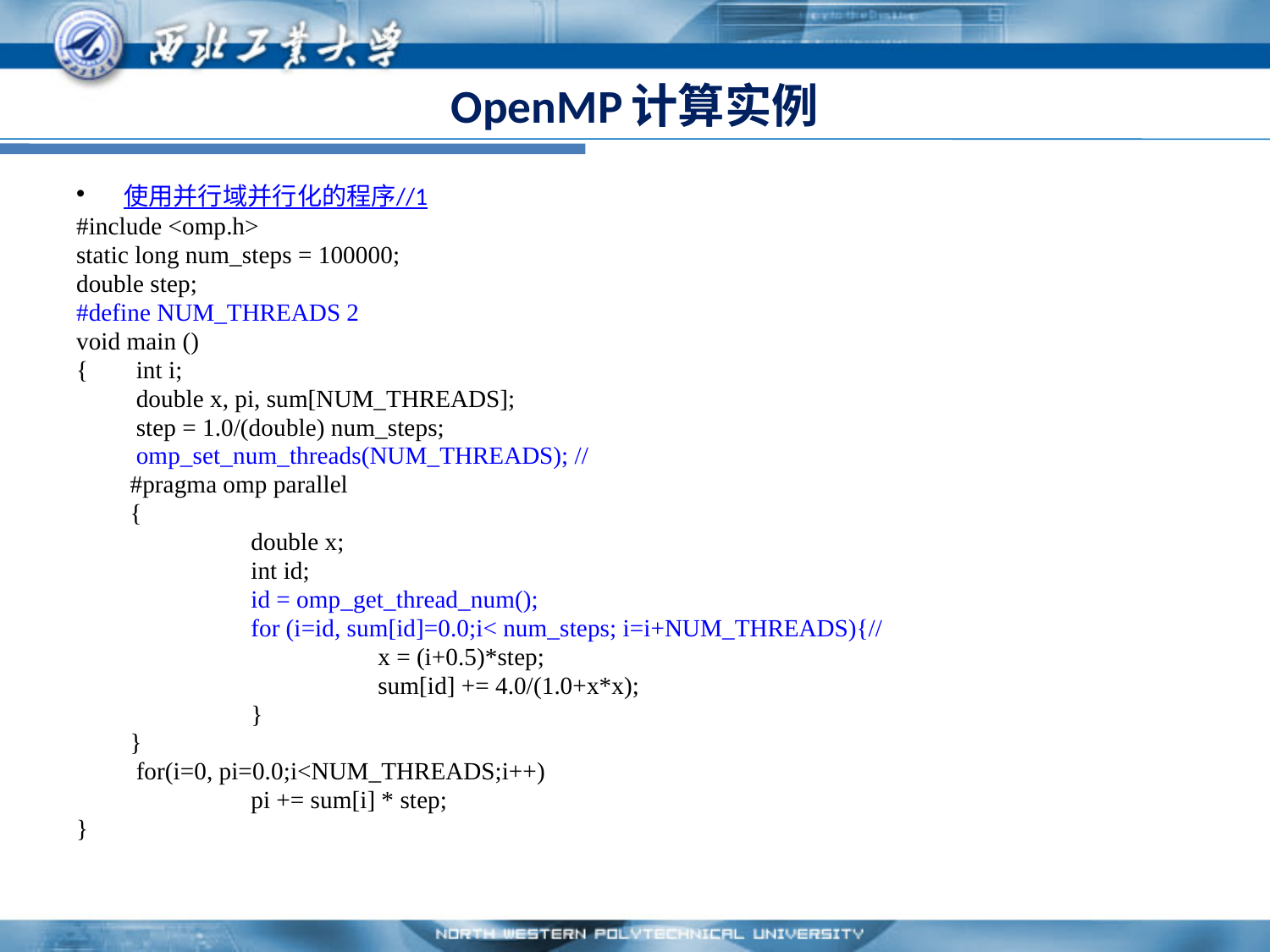

# OpenMP计算实例
使用并行域并行化的程序//1
#include <omp.h>
static long num_steps = 100000;
double step;
#define NUM_THREADS 2
void main ()
{	  int i;
	  double x, pi, sum[NUM_THREADS];
	  step = 1.0/(double) num_steps;
	  omp_set_num_threads(NUM_THREADS); //
	 #pragma omp parallel
	 {
		double x;
		int id;
	  	id = omp_get_thread_num();
	  	for (i=id, sum[id]=0.0;i< num_steps; i=i+NUM_THREADS){//
		  	x = (i+0.5)*step;
		  	sum[id] += 4.0/(1.0+x*x);
	  	}
	 }
	  for(i=0, pi=0.0;i<NUM_THREADS;i++)
		pi += sum[i] * step;
}